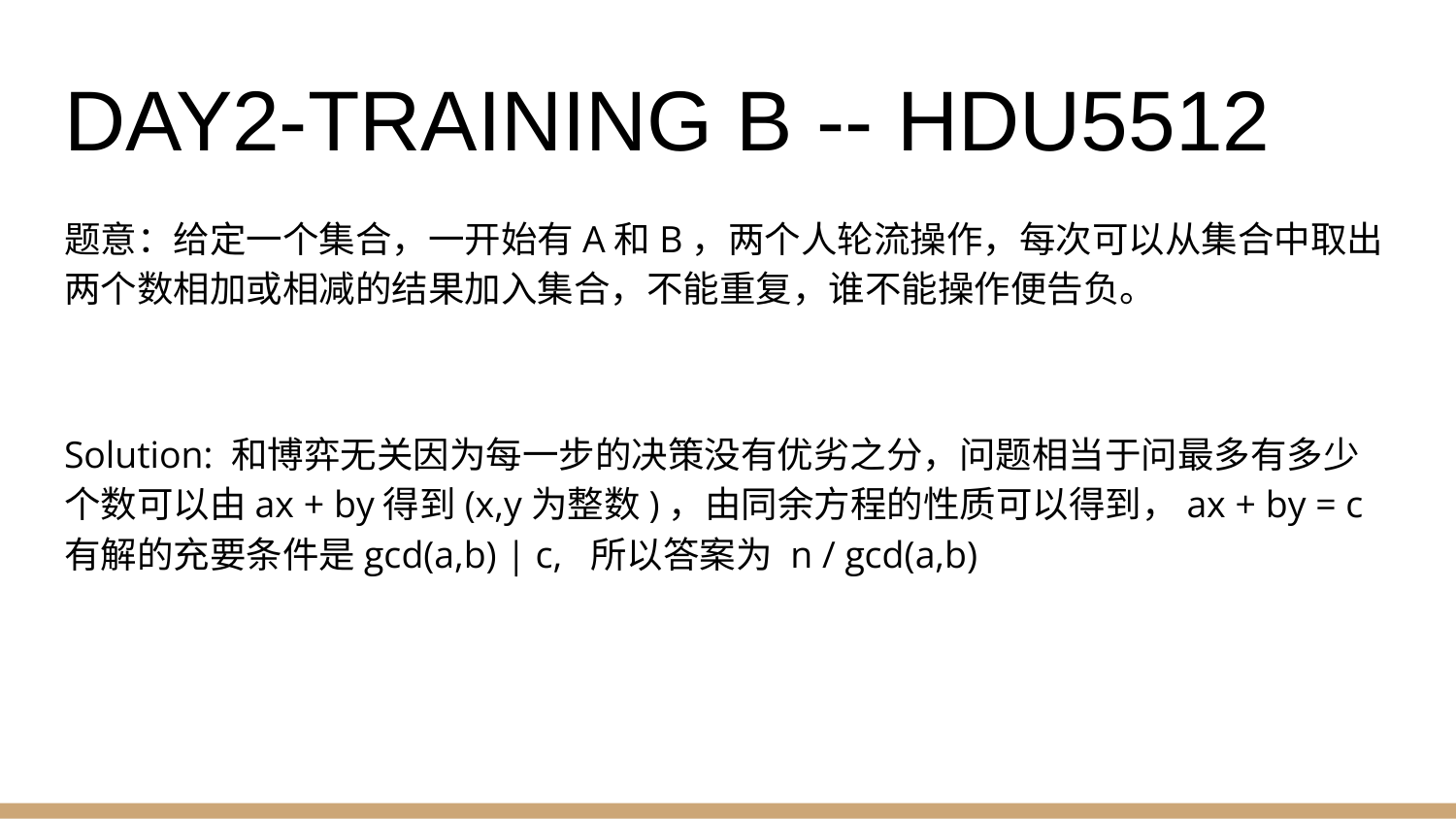

# DAY2-TRAINING B -- HDU5512
题意：给定一个集合，一开始有A和B，两个人轮流操作，每次可以从集合中取出两个数相加或相减的结果加入集合，不能重复，谁不能操作便告负。

Solution: 和博弈无关因为每一步的决策没有优劣之分，问题相当于问最多有多少个数可以由ax + by得到(x,y为整数)，由同余方程的性质可以得到，ax + by = c 有解的充要条件是gcd(a,b) | c,  所以答案为 n / gcd(a,b)